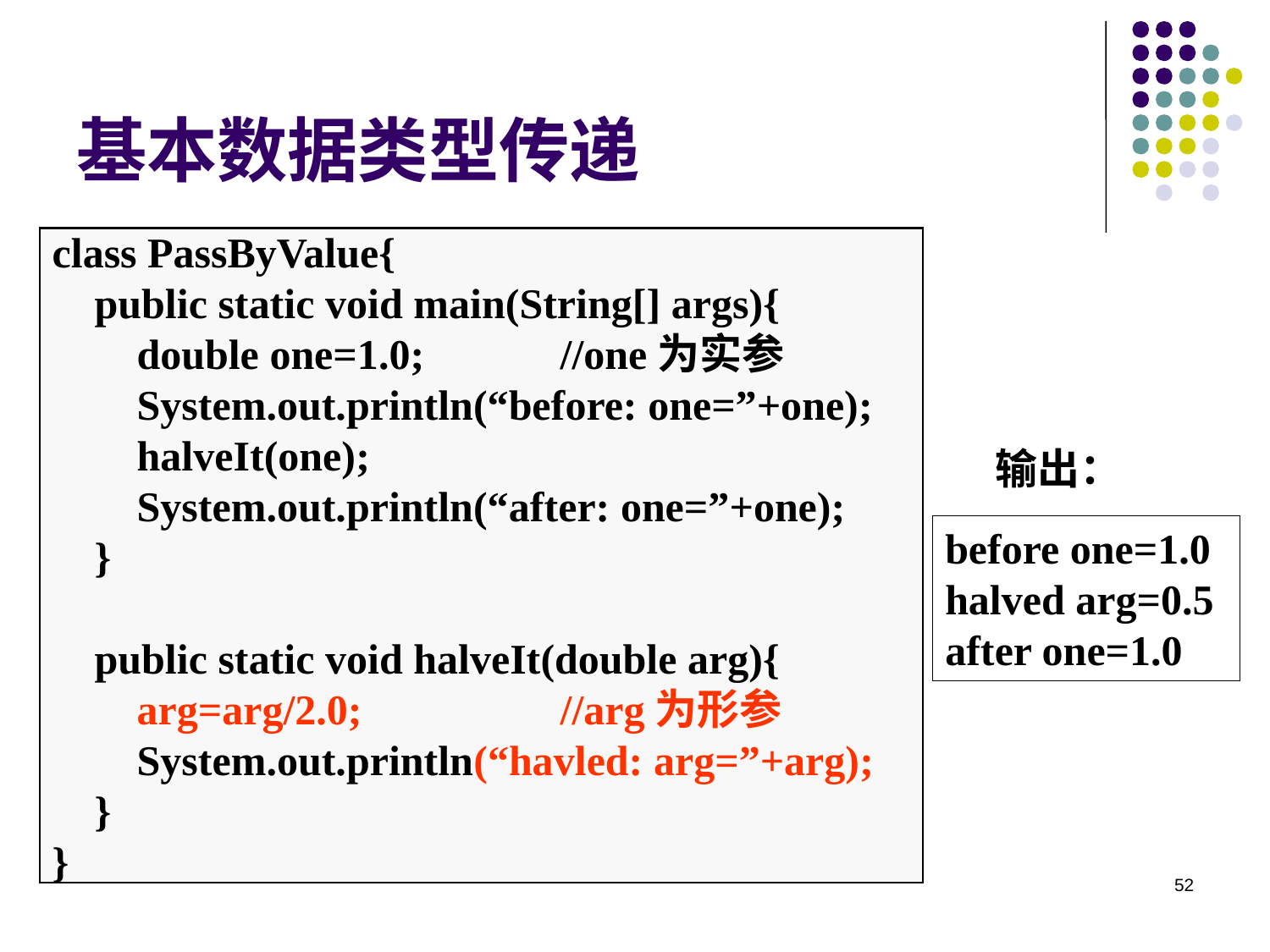

# 基本数据类型传递
class PassByValue{
    public static void main(String[] args){
        double one=1.0;		//one为实参
        System.out.println(“before: one=”+one);
        halveIt(one);
        System.out.println(“after: one=”+one);
    }

    public static void halveIt(double arg){
        arg=arg/2.0;		//arg为形参
        System.out.println(“havled: arg=”+arg);
    }
}
输出：
before one=1.0
halved arg=0.5
after one=1.0
52